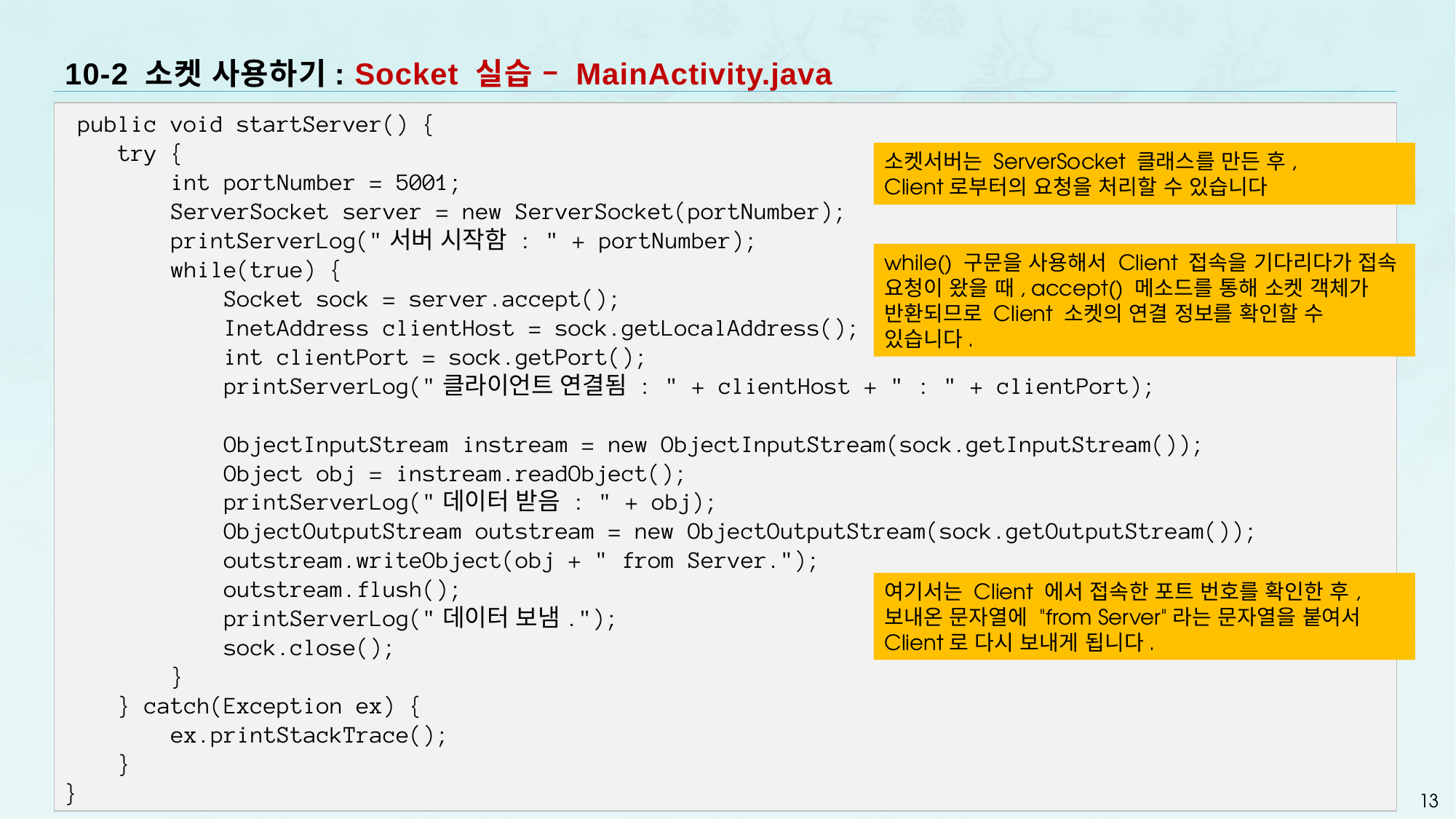

# 10-2 소켓 사용하기: Socket 실습 – MainActivity.java
이제
 public void startServer() {
    try {
        int portNumber = 5001;
        ServerSocket server = new ServerSocket(portNumber);
        printServerLog("서버 시작함 : " + portNumber);
        while(true) {
            Socket sock = server.accept();
            InetAddress clientHost = sock.getLocalAddress();
            int clientPort = sock.getPort();
            printServerLog("클라이언트 연결됨 : " + clientHost + " : " + clientPort);

            ObjectInputStream instream = new ObjectInputStream(sock.getInputStream());
            Object obj = instream.readObject();
            printServerLog("데이터 받음 : " + obj);
            ObjectOutputStream outstream = new ObjectOutputStream(sock.getOutputStream());
            outstream.writeObject(obj + " from Server.");
            outstream.flush();
            printServerLog("데이터 보냄.");
            sock.close();
        }
    } catch(Exception ex) {
        ex.printStackTrace();
    }
}
소켓서버는 ServerSocket 클래스를 만든 후,
Client로부터의 요청을 처리할 수 있습니다
while() 구문을 사용해서 Client 접속을 기다리다가 접속 요청이 왔을 때, accept() 메소드를 통해 소켓 객체가 반환되므로 Client 소켓의 연결 정보를 확인할 수 있습니다.
여기서는 Client 에서 접속한 포트 번호를 확인한 후, 보내온 문자열에 "from Server"라는 문자열을 붙여서  Client로 다시 보내게 됩니다.
13